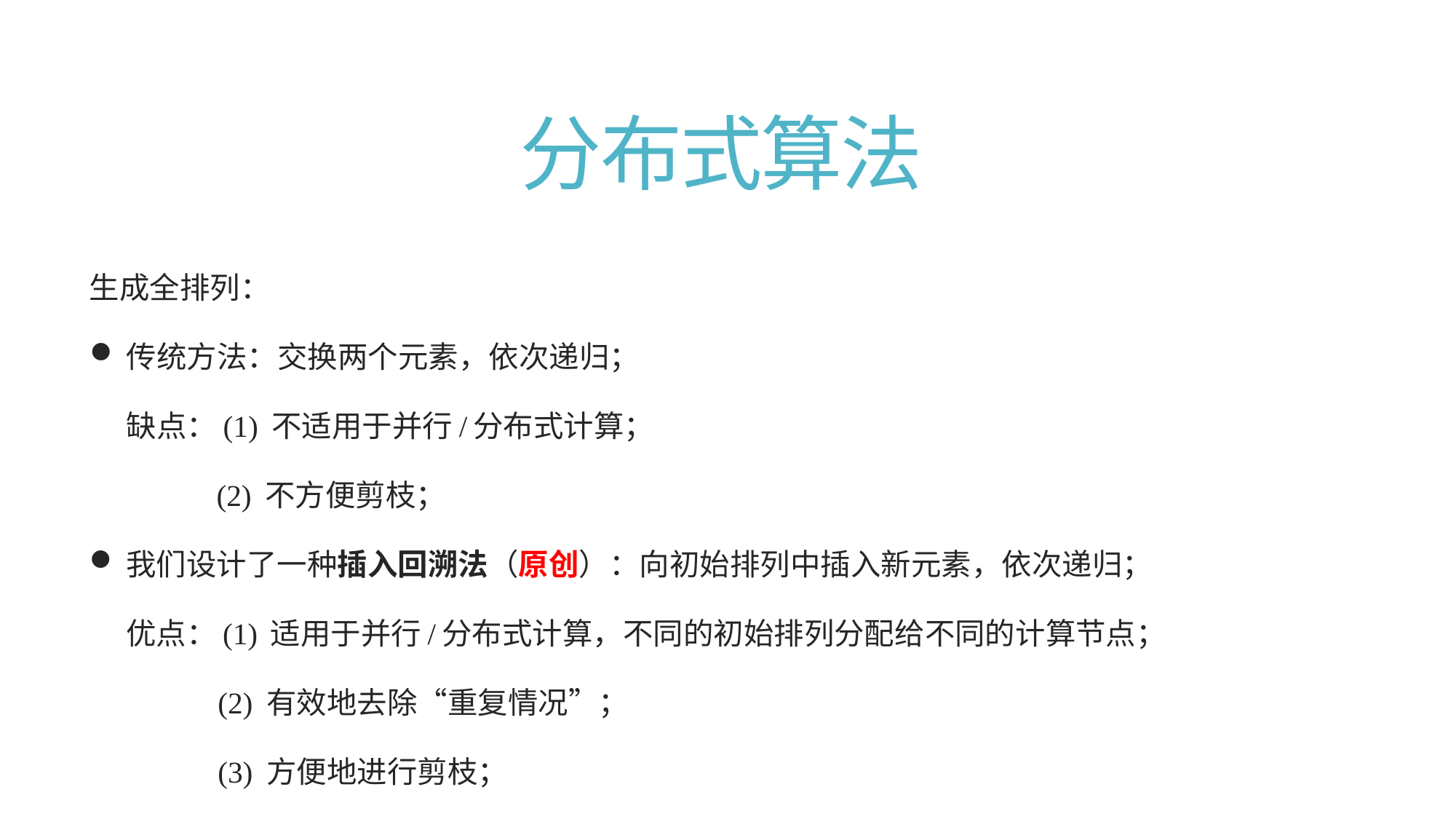

# 分布式算法
生成全排列：
传统方法：交换两个元素，依次递归；
缺点：(1) 不适用于并行/分布式计算；
             (2) 不方便剪枝；
我们设计了一种插入回溯法（原创）：向初始排列中插入新元素，依次递归；
优点：(1) 适用于并行/分布式计算，不同的初始排列分配给不同的计算节点；
            (2) 有效地去除“重复情况”；
            (3) 方便地进行剪枝；